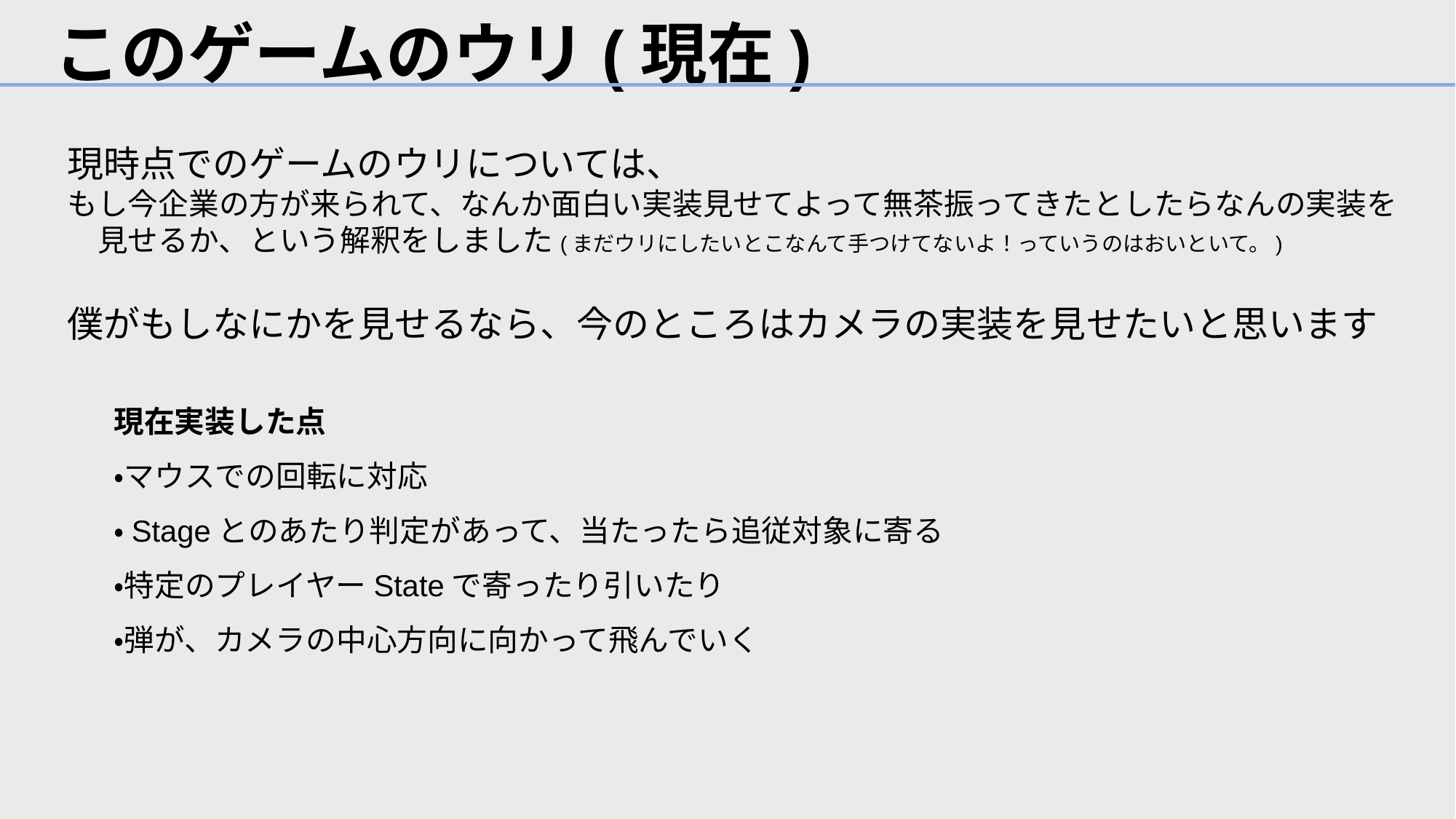

このゲームのウリ(現在)
現時点でのゲームのウリについては、
もし今企業の方が来られて、なんか面白い実装見せてよって無茶振ってきたとしたらなんの実装を
　見せるか、という解釈をしました(まだウリにしたいとこなんて手つけてないよ！っていうのはおいといて。)

僕がもしなにかを見せるなら、今のところはカメラの実装を見せたいと思います

現在実装した点
・マウスでの回転に対応
・Stageとのあたり判定があって、当たったら追従対象に寄る
・特定のプレイヤーStateで寄ったり引いたり
・弾が、カメラの中心方向に向かって飛んでいく